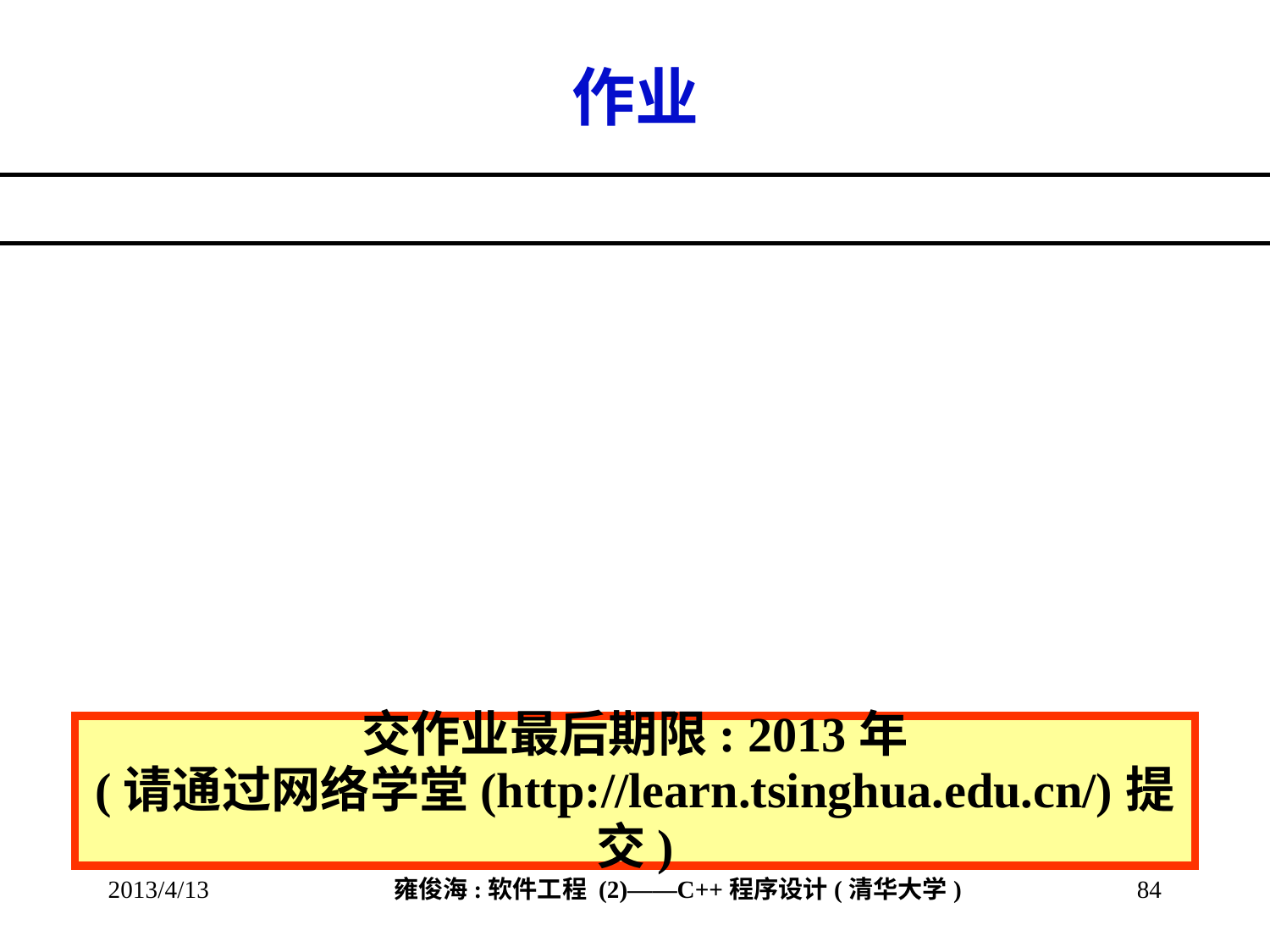

# 作业

交作业最后期限: 2013年
(请通过网络学堂(http://learn.tsinghua.edu.cn/)提交)
2013/4/13
84